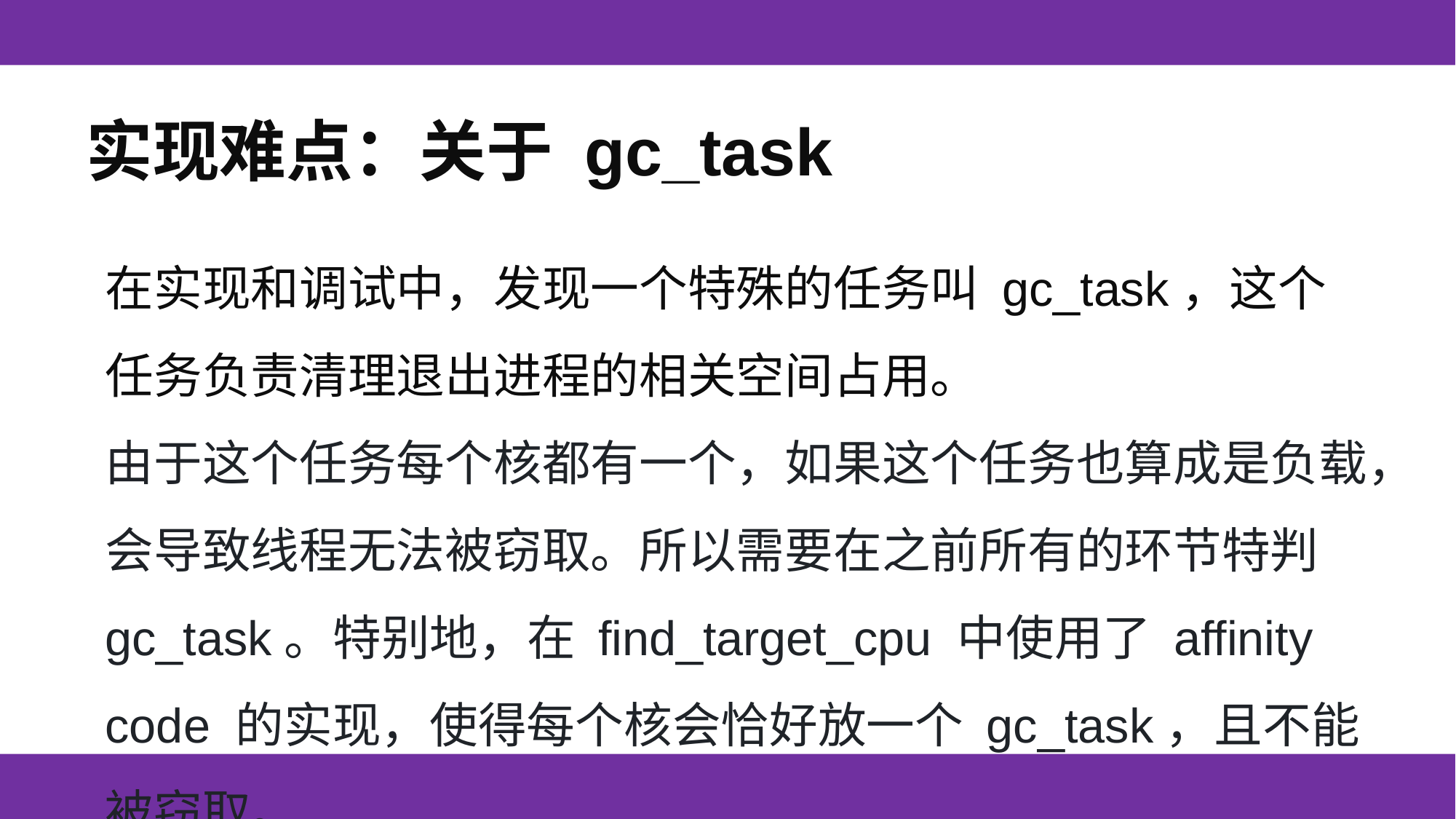

实现难点：关于 gc_task
在实现和调试中，发现一个特殊的任务叫 gc_task，这个任务负责清理退出进程的相关空间占用。
由于这个任务每个核都有一个，如果这个任务也算成是负载，会导致线程无法被窃取。所以需要在之前所有的环节特判 gc_task。特别地，在 find_target_cpu 中使用了 affinity code 的实现，使得每个核会恰好放一个 gc_task，且不能被窃取。